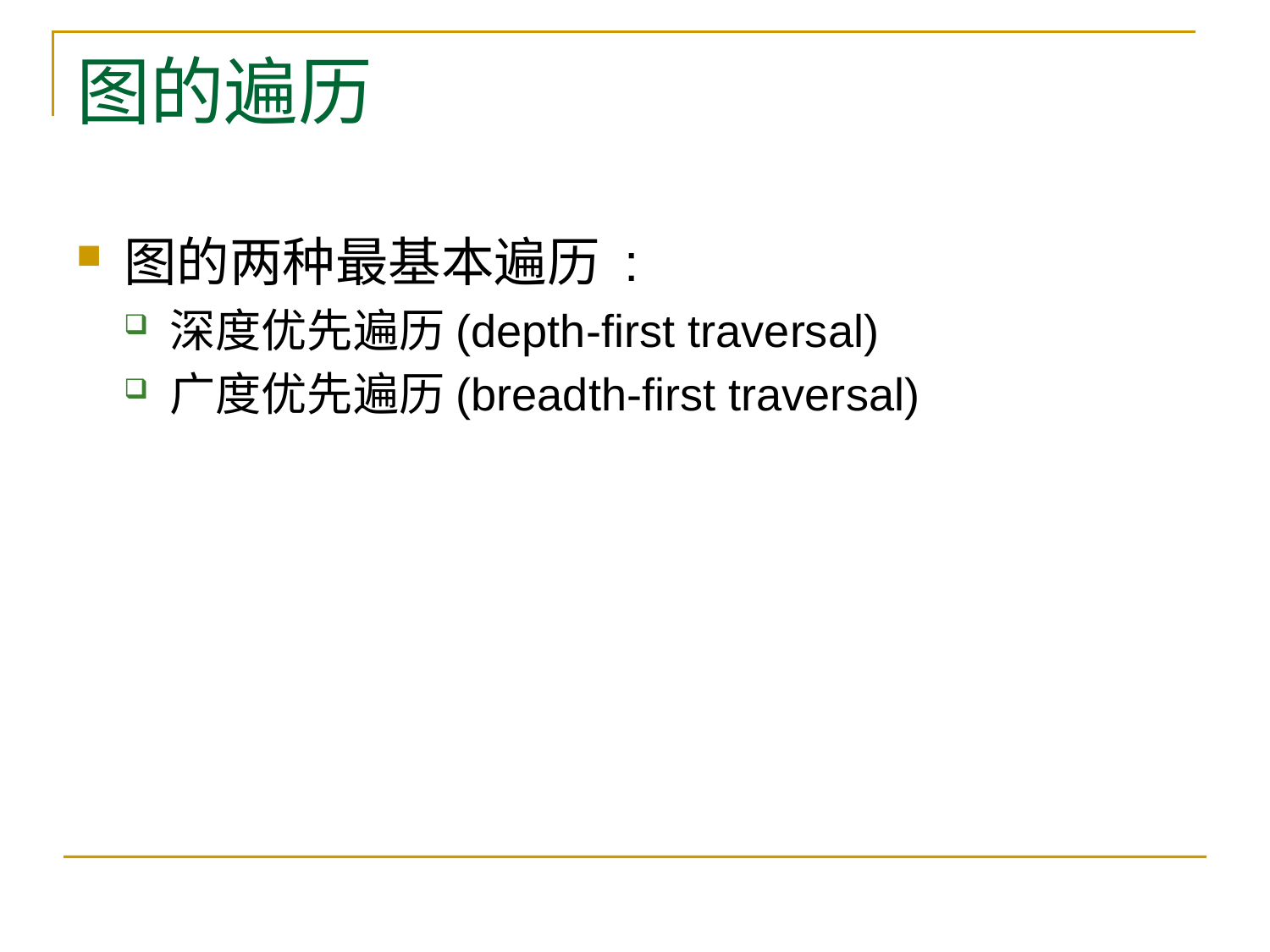

# 图的遍历
图的两种最基本遍历 :
深度优先遍历(depth-first traversal)
广度优先遍历(breadth-first traversal)